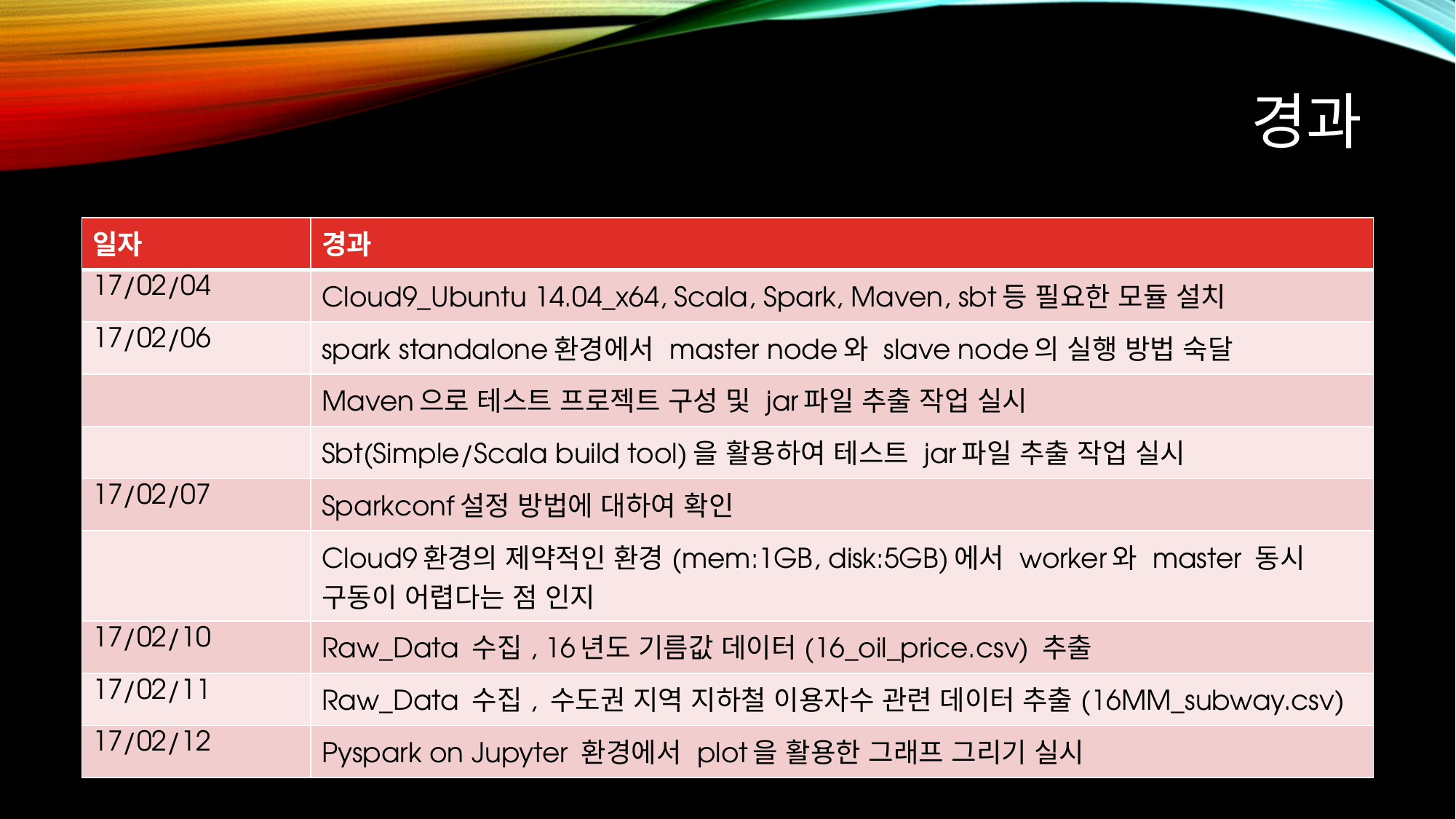

# 경과
| 일자 | 경과 |
| --- | --- |
| 17/02/04 | Cloud9\_Ubuntu 14.04\_x64, Scala, Spark, Maven, sbt등 필요한 모듈 설치 |
| 17/02/06 | spark standalone환경에서 master node와 slave node의 실행 방법 숙달 |
|  | Maven으로 테스트 프로젝트 구성 및 jar파일 추출 작업 실시 |
|  | Sbt(Simple/Scala build tool)을 활용하여 테스트 jar파일 추출 작업 실시 |
| 17/02/07 | Sparkconf설정 방법에 대하여 확인 |
|  | Cloud9환경의 제약적인 환경(mem:1GB, disk:5GB)에서 worker와 master 동시 구동이 어렵다는 점 인지 |
| 17/02/10 | Raw\_Data 수집, 16년도 기름값 데이터(16\_oil\_price.csv) 추출 |
| 17/02/11 | Raw\_Data 수집, 수도권 지역 지하철 이용자수 관련 데이터 추출(16MM\_subway.csv) |
| 17/02/12 | Pyspark on Jupyter 환경에서 plot을 활용한 그래프 그리기 실시 |